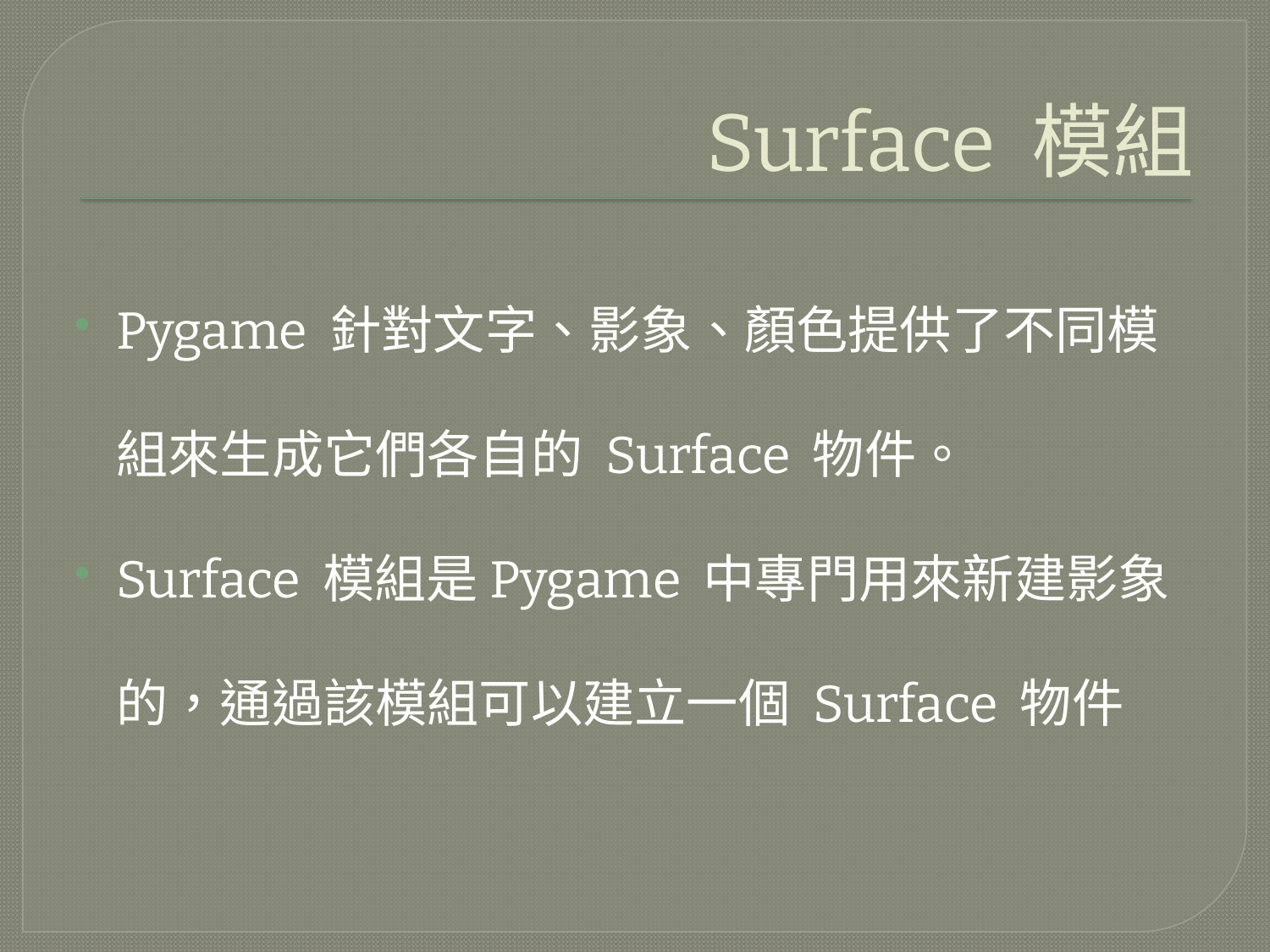

# Surface 模組
Pygame 針對文字、影象、顏色提供了不同模組來生成它們各自的 Surface 物件。
Surface 模組是Pygame 中專門用來新建影象的，通過該模組可以建立一個 Surface 物件